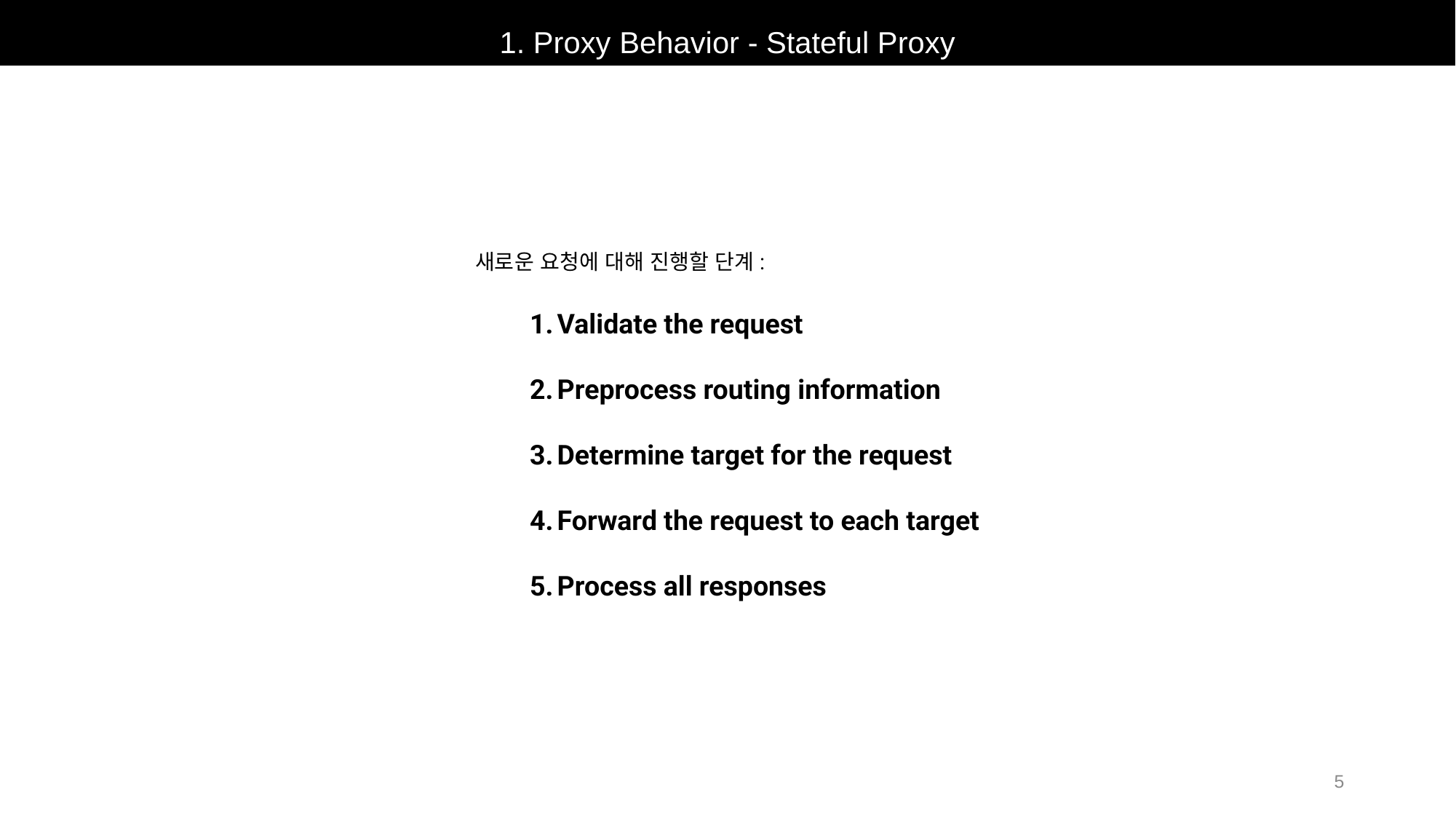

# 1. Proxy Behavior - Stateful Proxy
새로운 요청에 대해 진행할 단계:
Validate the request
Preprocess routing information
Determine target for the request
Forward the request to each target
Process all responses
5